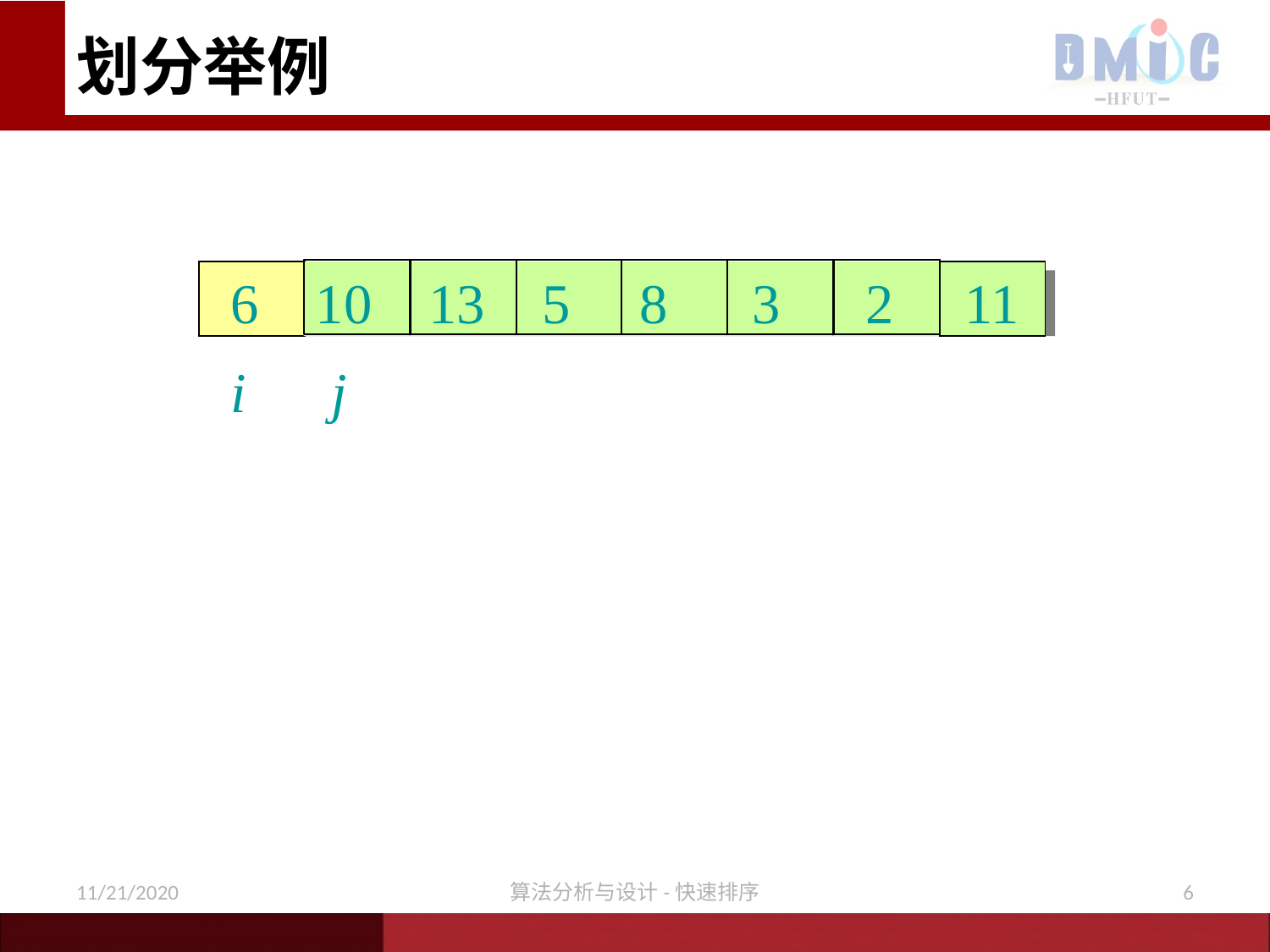

# 划分举例

6    10    13    5	  8	 3	2     11
i      j

11/21/2020
算法分析与设计-快速排序
6